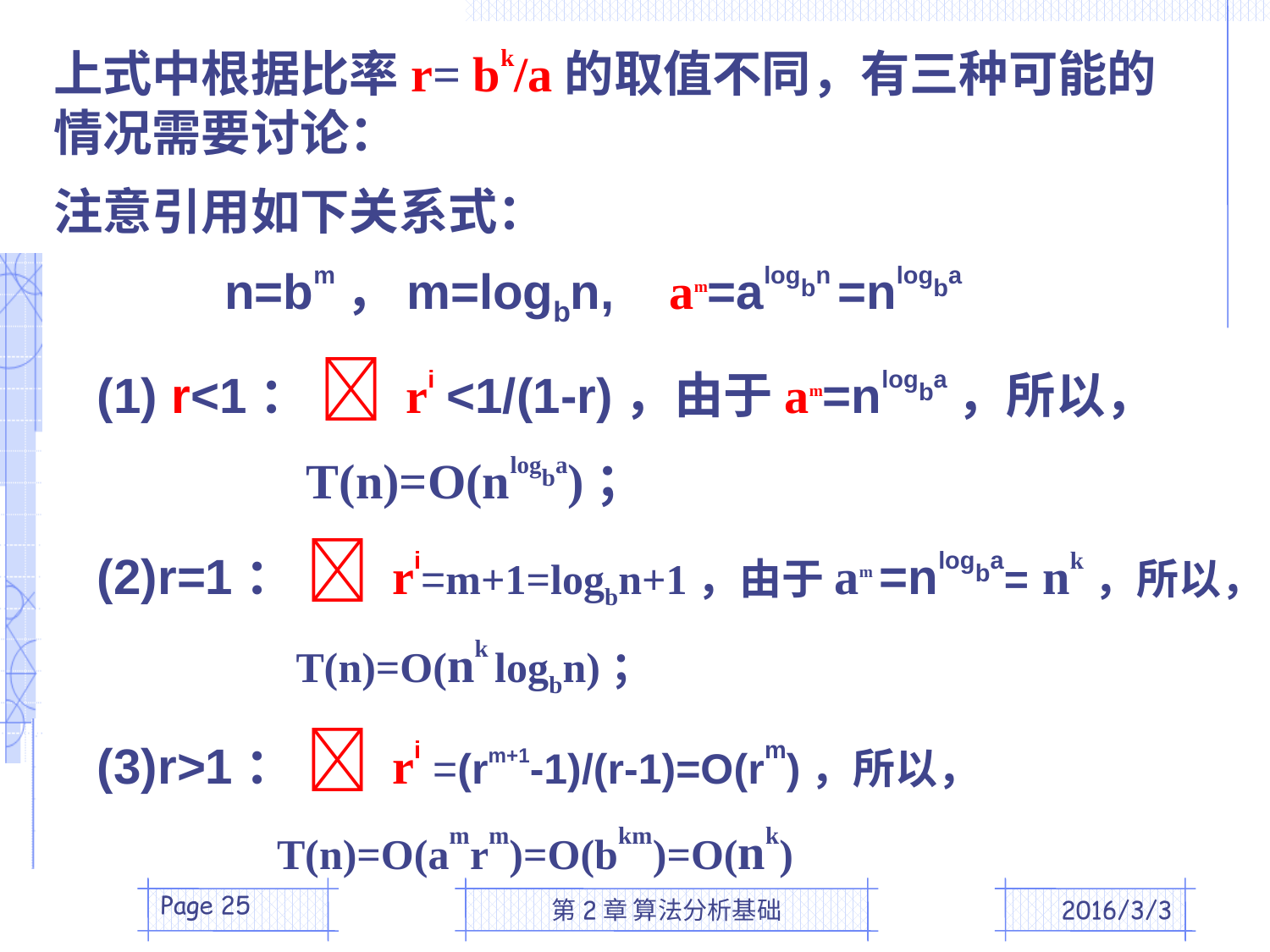

上式中根据比率r= bk/a的取值不同，有三种可能的情况需要讨论：
注意引用如下关系式：
　　　 n=bm，m=logbn,    am=alogbn =nlogba
(1) r<1： Σ ri <1/(1-r)，由于am=nlogba，所以，
　　　　T(n)=O(nlogba)；
(2)r=1： Σ ri=m+1=logbn+1，由于am =nlogba= nk，所以，
　　　　  T(n)=O(nk logbn)；
(3)r>1： Σ ri =(rm+1-1)/(r-1)=O(rm)，所以，
　　　　T(n)=O(amrm)=O(bkm)=O(nk)
Page 25
第2章 算法分析基础
2016/3/3